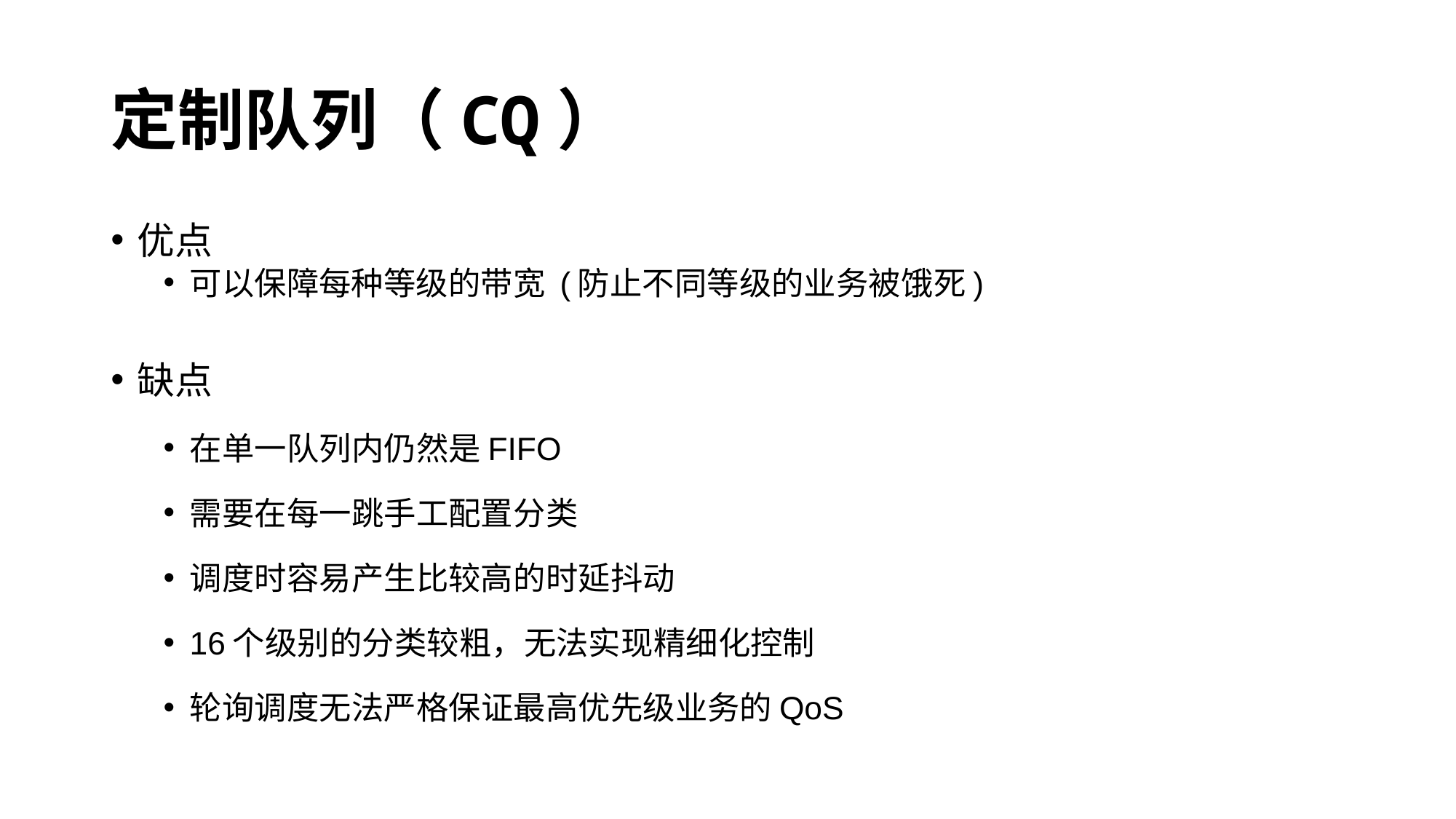

# 定制队列（CQ）
优点
可以保障每种等级的带宽 (防止不同等级的业务被饿死)

缺点
在单一队列内仍然是FIFO
需要在每一跳手工配置分类
调度时容易产生比较高的时延抖动
16个级别的分类较粗，无法实现精细化控制
轮询调度无法严格保证最高优先级业务的QoS